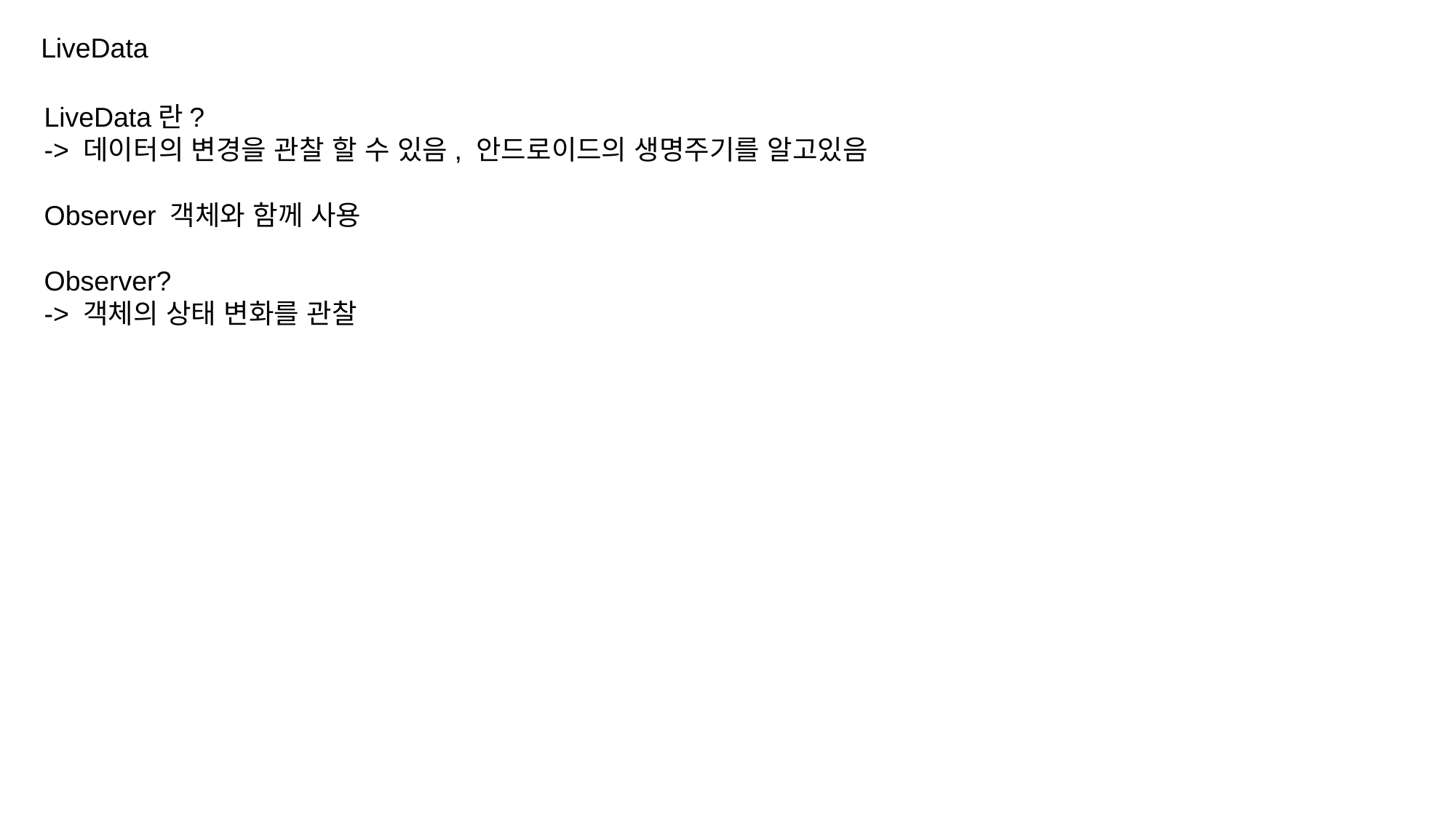

LiveData
LiveData란?
-> 데이터의 변경을 관찰 할 수 있음, 안드로이드의 생명주기를 알고있음

Observer 객체와 함께 사용

Observer?
-> 객체의 상태 변화를 관찰